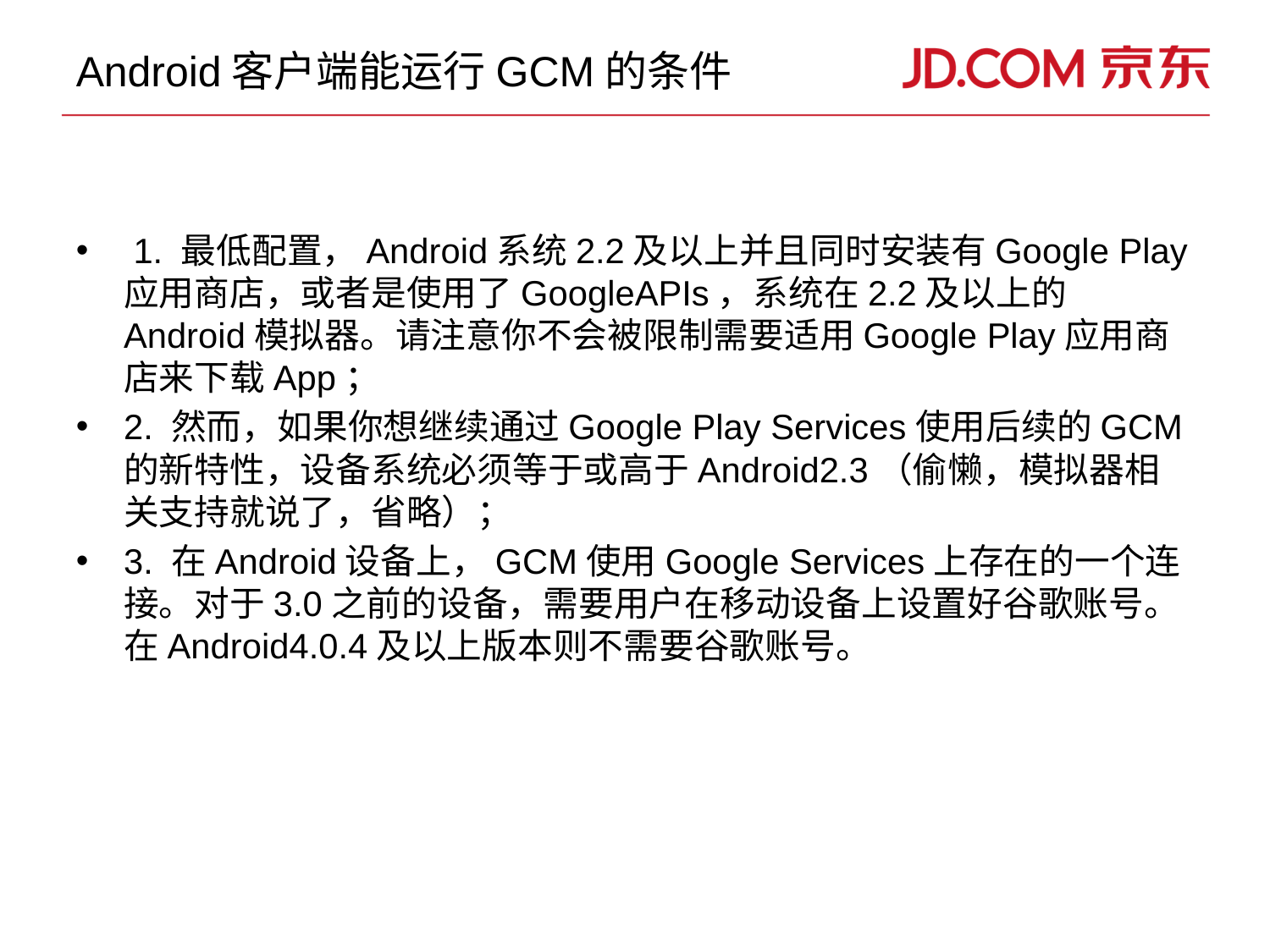

Android客户端能运行GCM的条件
 1. 最低配置，Android系统2.2及以上并且同时安装有Google Play应用商店，或者是使用了GoogleAPIs，系统在2.2及以上的Android模拟器。请注意你不会被限制需要适用Google Play应用商店来下载App；
2. 然而，如果你想继续通过Google Play Services使用后续的GCM的新特性，设备系统必须等于或高于Android2.3（偷懒，模拟器相关支持就说了，省略）；
3. 在Android设备上，GCM使用Google Services上存在的一个连接。对于3.0之前的设备，需要用户在移动设备上设置好谷歌账号。在Android4.0.4及以上版本则不需要谷歌账号。